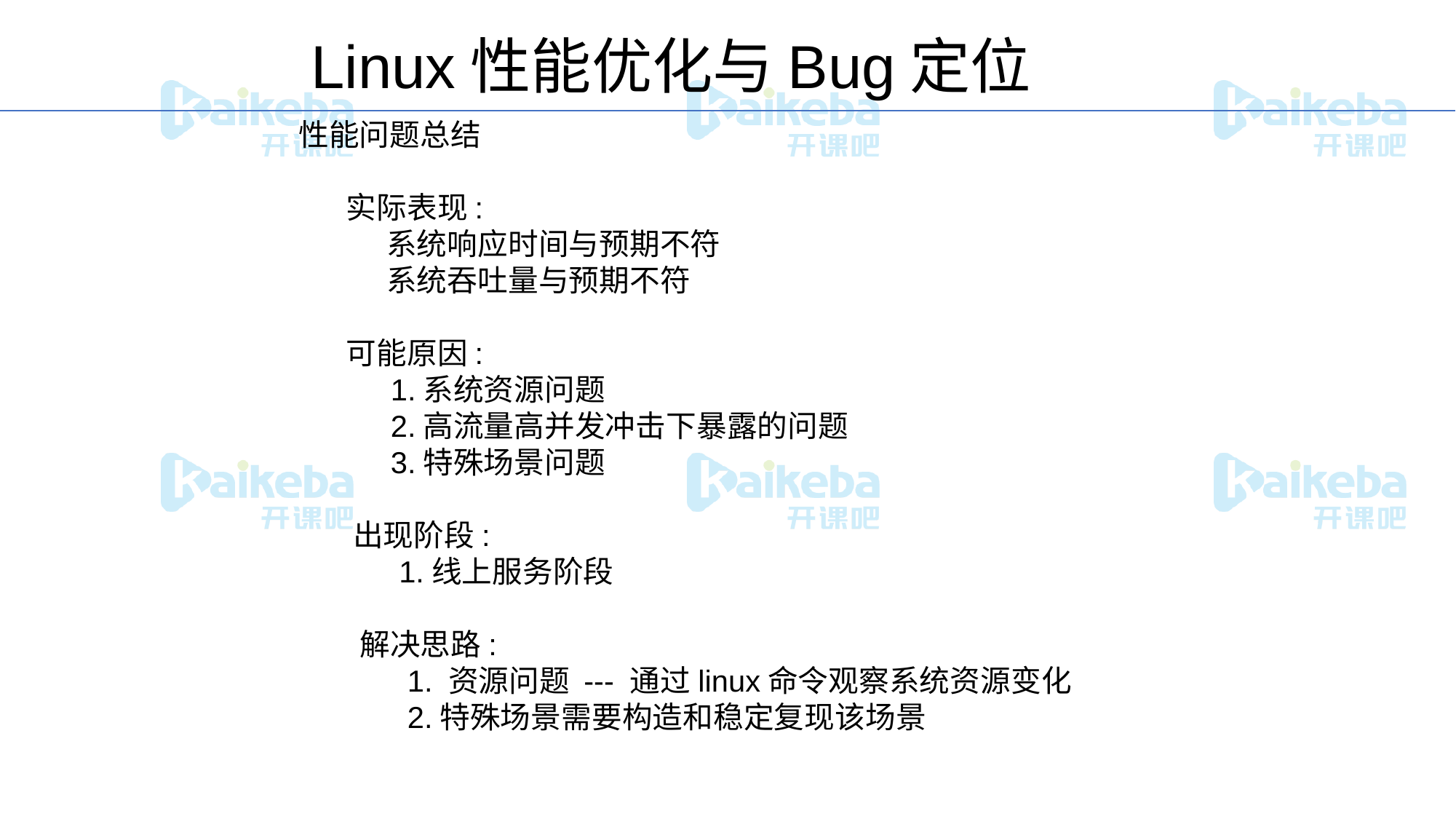

Linux性能优化与Bug定位
性能问题总结

      实际表现:
            系统响应时间与预期不符
            系统吞吐量与预期不符

      可能原因:
           1.系统资源问题
           2.高流量高并发冲击下暴露的问题
           3.特殊场景问题

       出现阶段:
            1.线上服务阶段

        解决思路:
             1. 资源问题 --- 通过linux命令观察系统资源变化
             2.特殊场景需要构造和稳定复现该场景